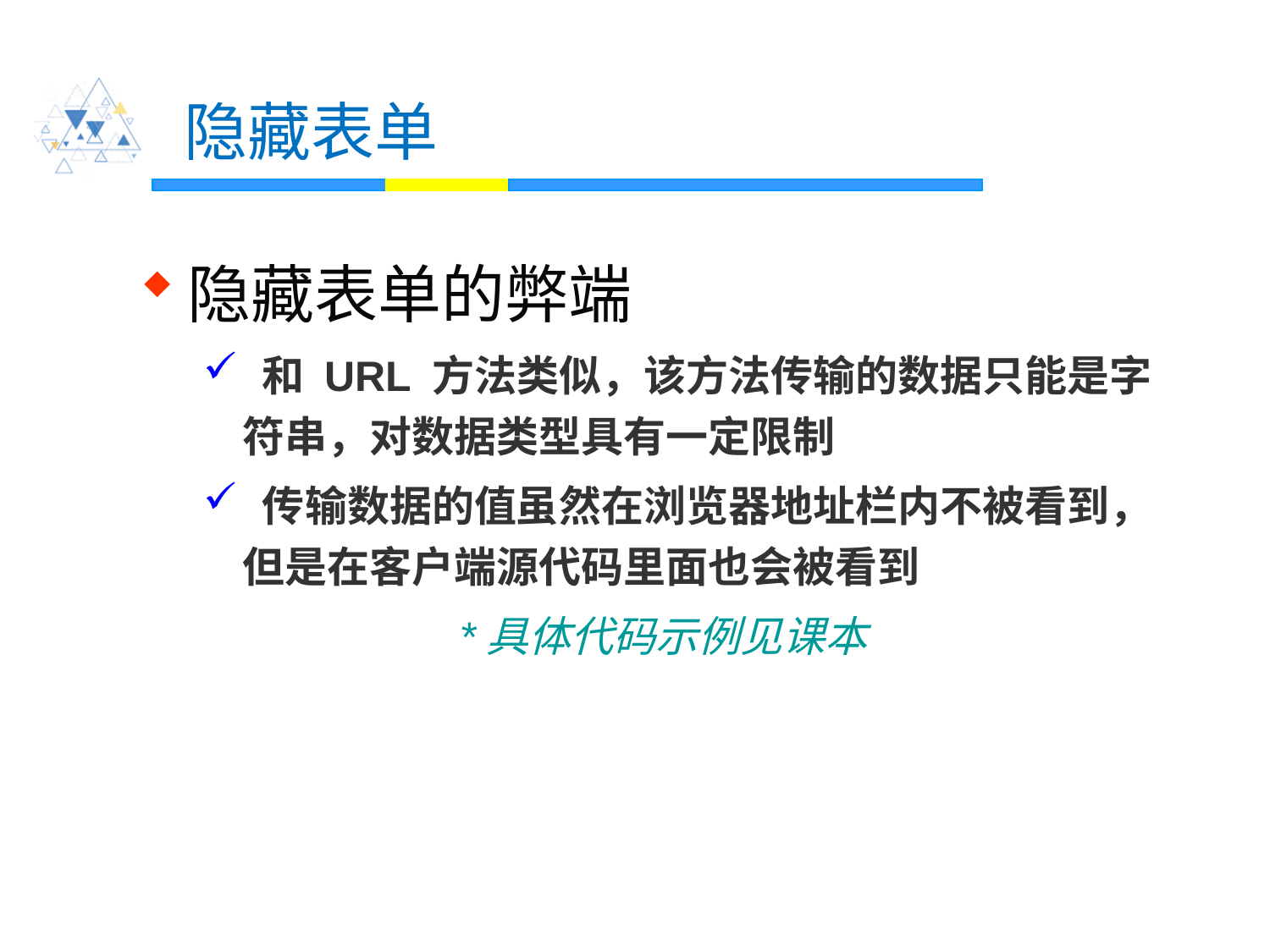

# 隐藏表单
隐藏表单的弊端
 和 URL 方法类似，该方法传输的数据只能是字符串，对数据类型具有一定限制
 传输数据的值虽然在浏览器地址栏内不被看到，但是在客户端源代码里面也会被看到
                           *具体代码示例见课本